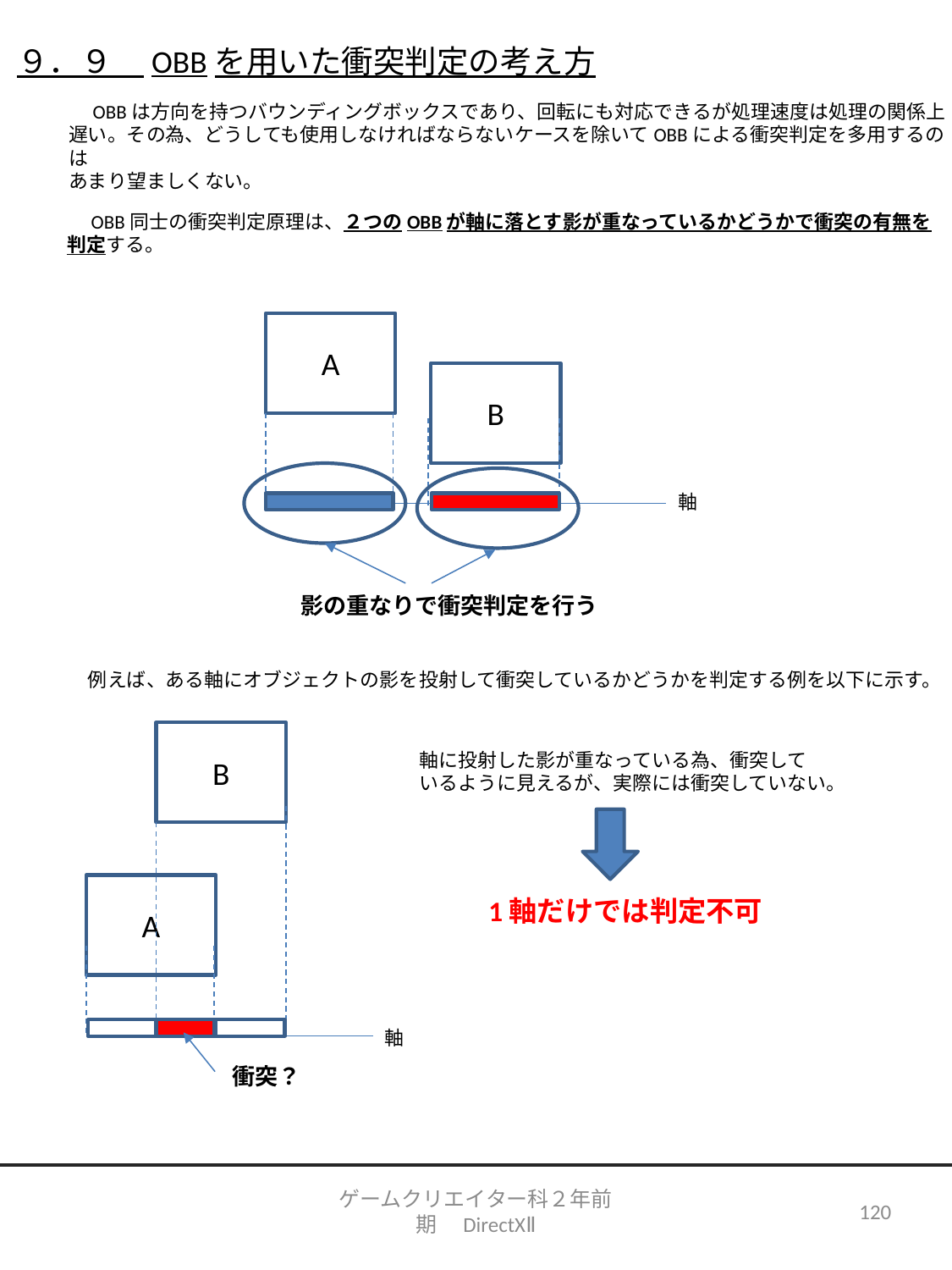

９．９　OBBを用いた衝突判定の考え方
　OBBは方向を持つバウンディングボックスであり、回転にも対応できるが処理速度は処理の関係上
遅い。その為、どうしても使用しなければならないケースを除いてOBBによる衝突判定を多用するのは
あまり望ましくない。

　OBB同士の衝突判定原理は、２つのOBBが軸に落とす影が重なっているかどうかで衝突の有無を
判定する。
A
B

軸

　影の重なりで衝突判定を行う
　例えば、ある軸にオブジェクトの影を投射して衝突しているかどうかを判定する例を以下に示す。
B
軸に投射した影が重なっている為、衝突して
いるように見えるが、実際には衝突していない。

A
1軸だけでは判定不可

軸

　衝突？
ゲームクリエイター科２年前期　DirectXⅡ
120